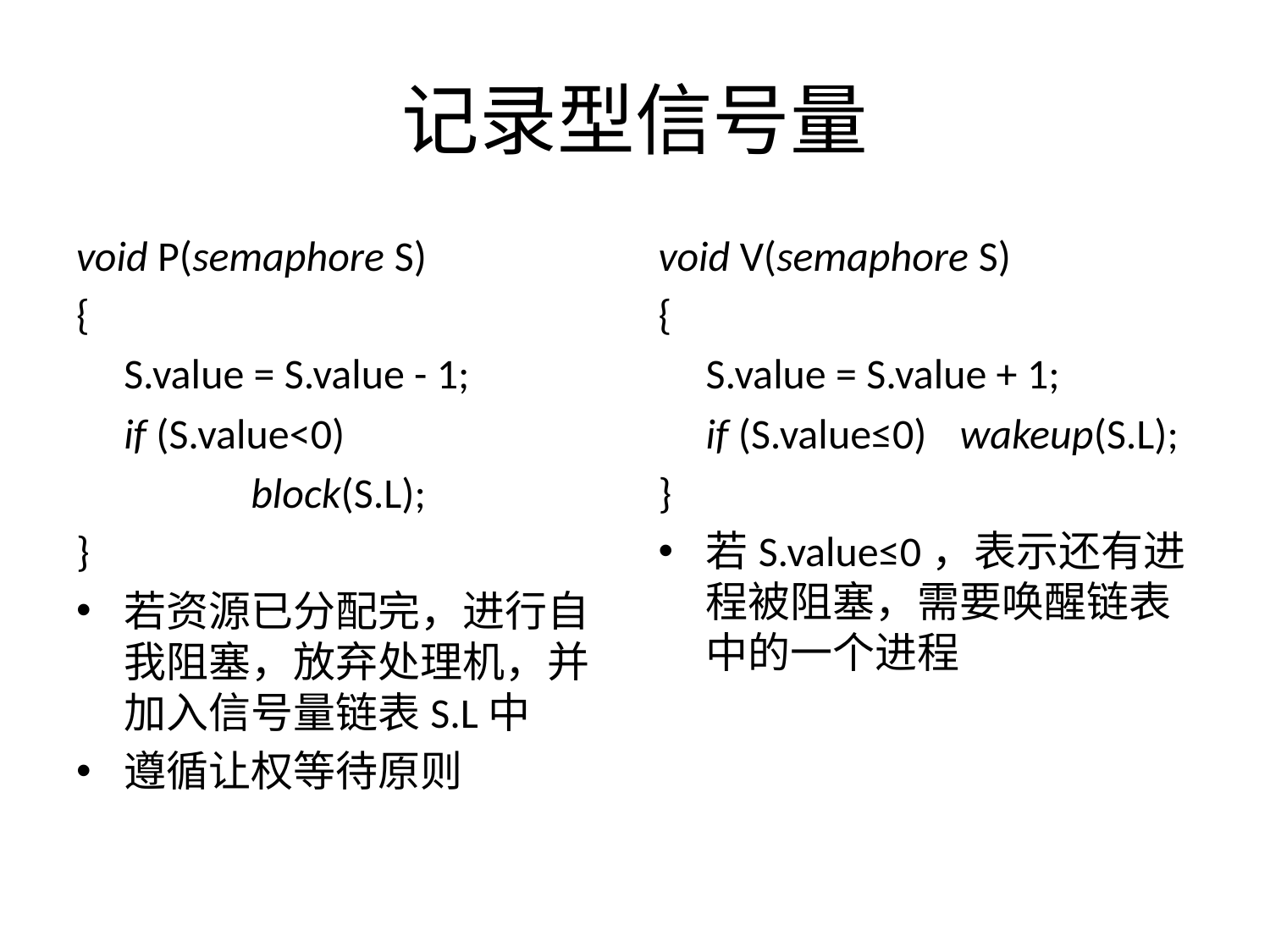

# 记录型信号量
void P(semaphore S)
{
	S.value = S.value - 1;
	if (S.value<0)
		block(S.L);
}
若资源已分配完，进行自我阻塞，放弃处理机，并加入信号量链表S.L中
遵循让权等待原则
void V(semaphore S)
{
	S.value = S.value + 1;
	if (S.value≤0) 	wakeup(S.L);
}
若S.value≤0，表示还有进程被阻塞，需要唤醒链表中的一个进程